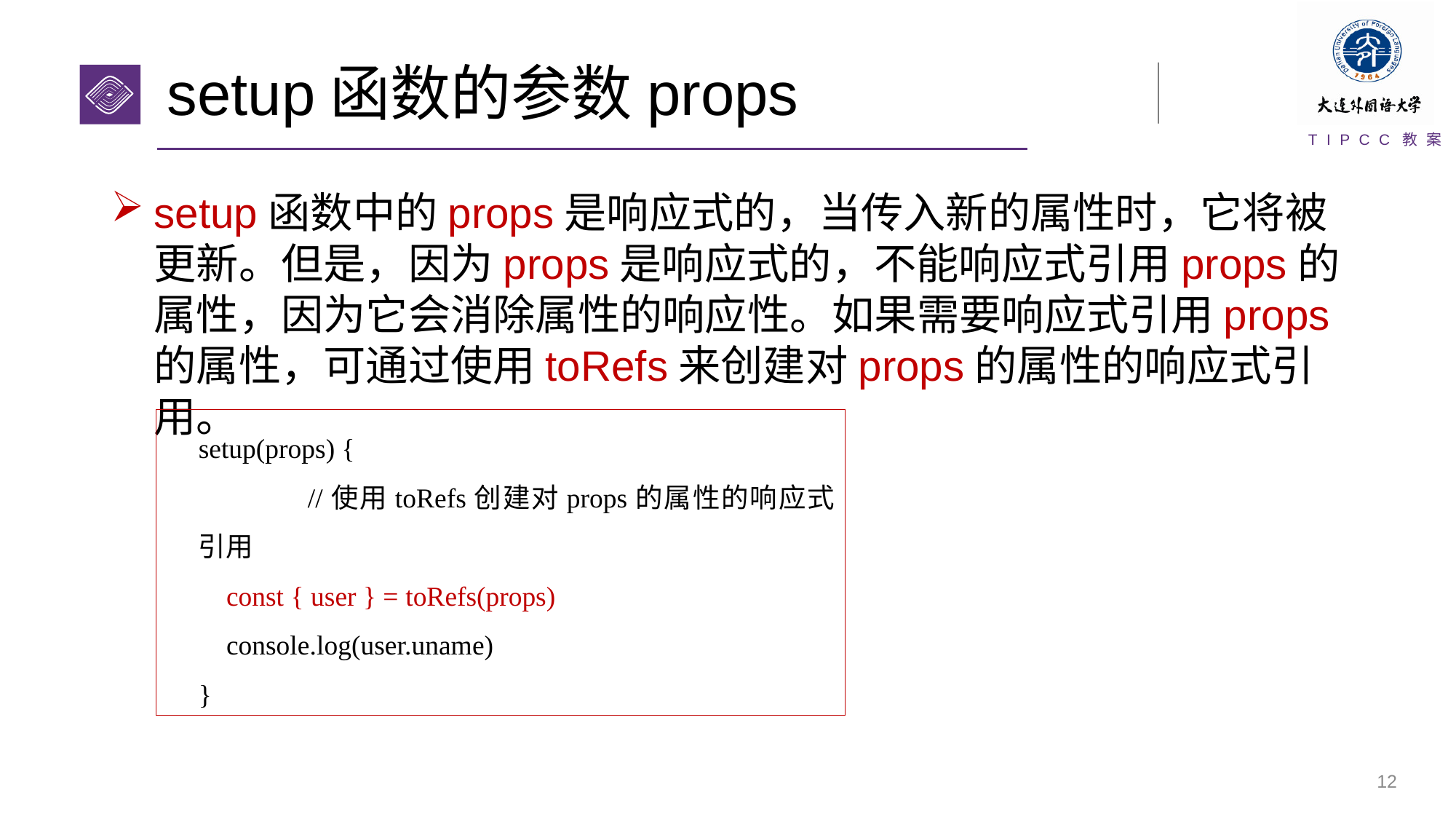

# setup函数的参数props
setup函数中的props是响应式的，当传入新的属性时，它将被更新。但是，因为props是响应式的，不能响应式引用props的属性，因为它会消除属性的响应性。如果需要响应式引用props的属性，可通过使用toRefs来创建对props的属性的响应式引用。
setup(props) {
	//使用toRefs创建对props的属性的响应式引用
    const { user } = toRefs(props)
    console.log(user.uname)
}
12